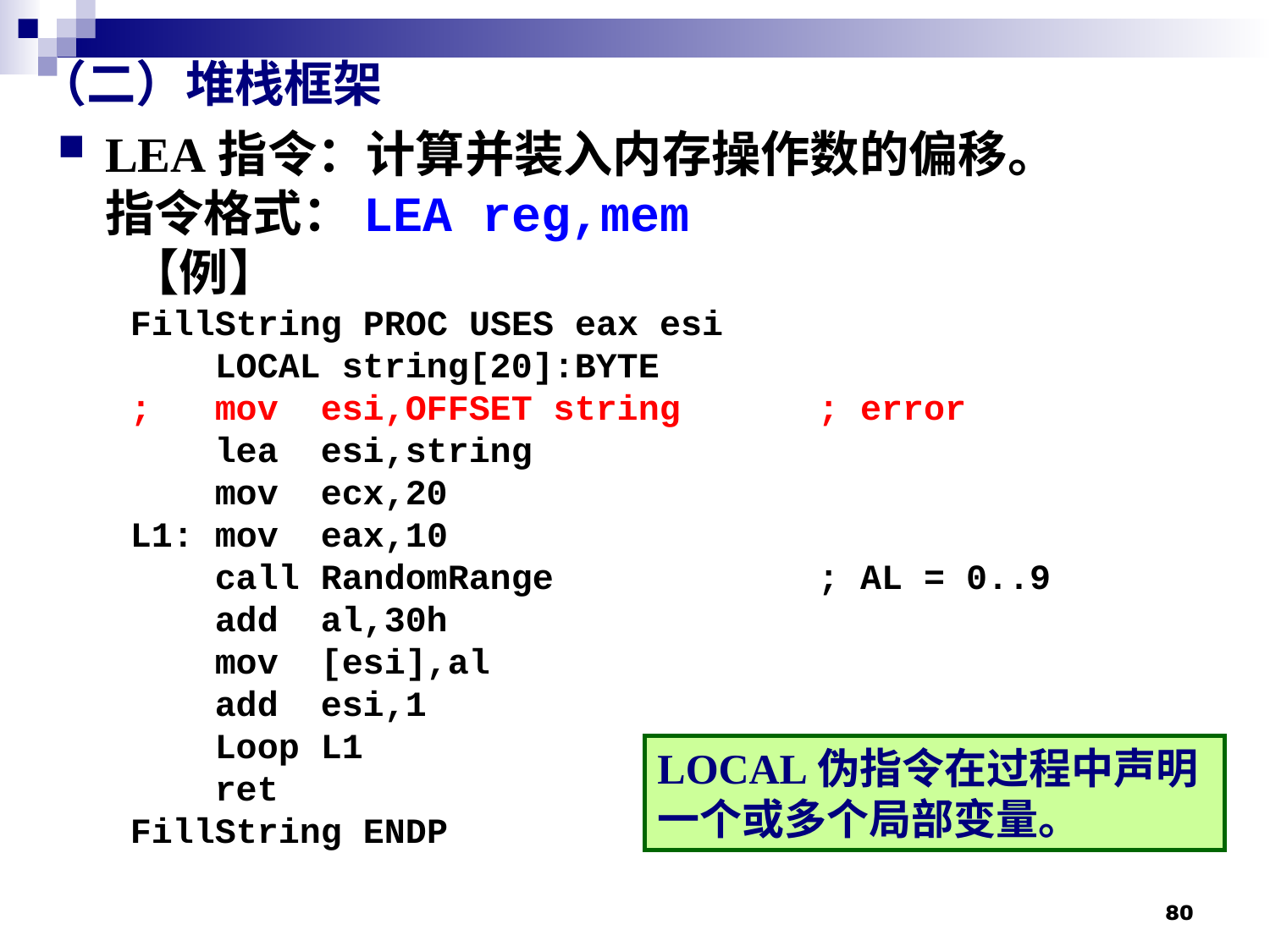

# （二）堆栈框架
LEA指令：计算并装入内存操作数的偏移。
指令格式：LEA reg,mem
【例】
FillString PROC USES eax esi
    LOCAL string[20]:BYTE
;   mov  esi,OFFSET string		; error
    lea  esi,string
    mov  ecx,20
L1: mov  eax,10
    call RandomRange			; AL = 0..9
    add  al,30h
    mov  [esi],al
    add  esi,1
    Loop L1
    ret
FillString ENDP

LOCAL伪指令在过程中声明一个或多个局部变量。
80